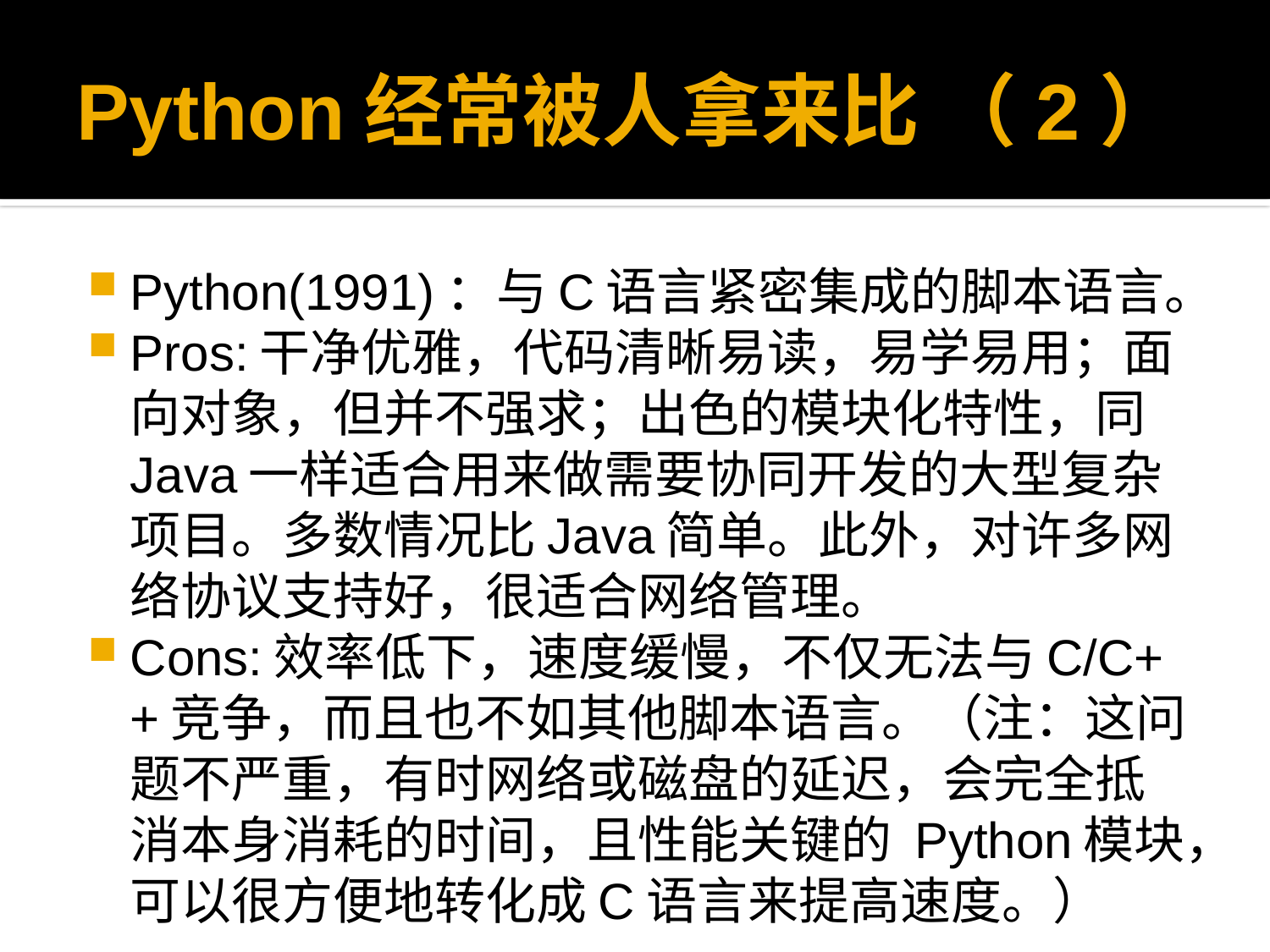

# Python经常被人拿来比 （2）
Python(1991)：与C语言紧密集成的脚本语言。
Pros:干净优雅，代码清晰易读，易学易用；面向对象，但并不强求；出色的模块化特性，同Java一样适合用来做需要协同开发的大型复杂项目。多数情况比Java简单。此外，对许多网络协议支持好，很适合网络管理。
Cons:效率低下，速度缓慢，不仅无法与C/C++竞争，而且也不如其他脚本语言。（注：这问题不严重，有时网络或磁盘的延迟，会完全抵消本身消耗的时间，且性能关键的 Python模块，可以很方便地转化成C语言来提高速度。）